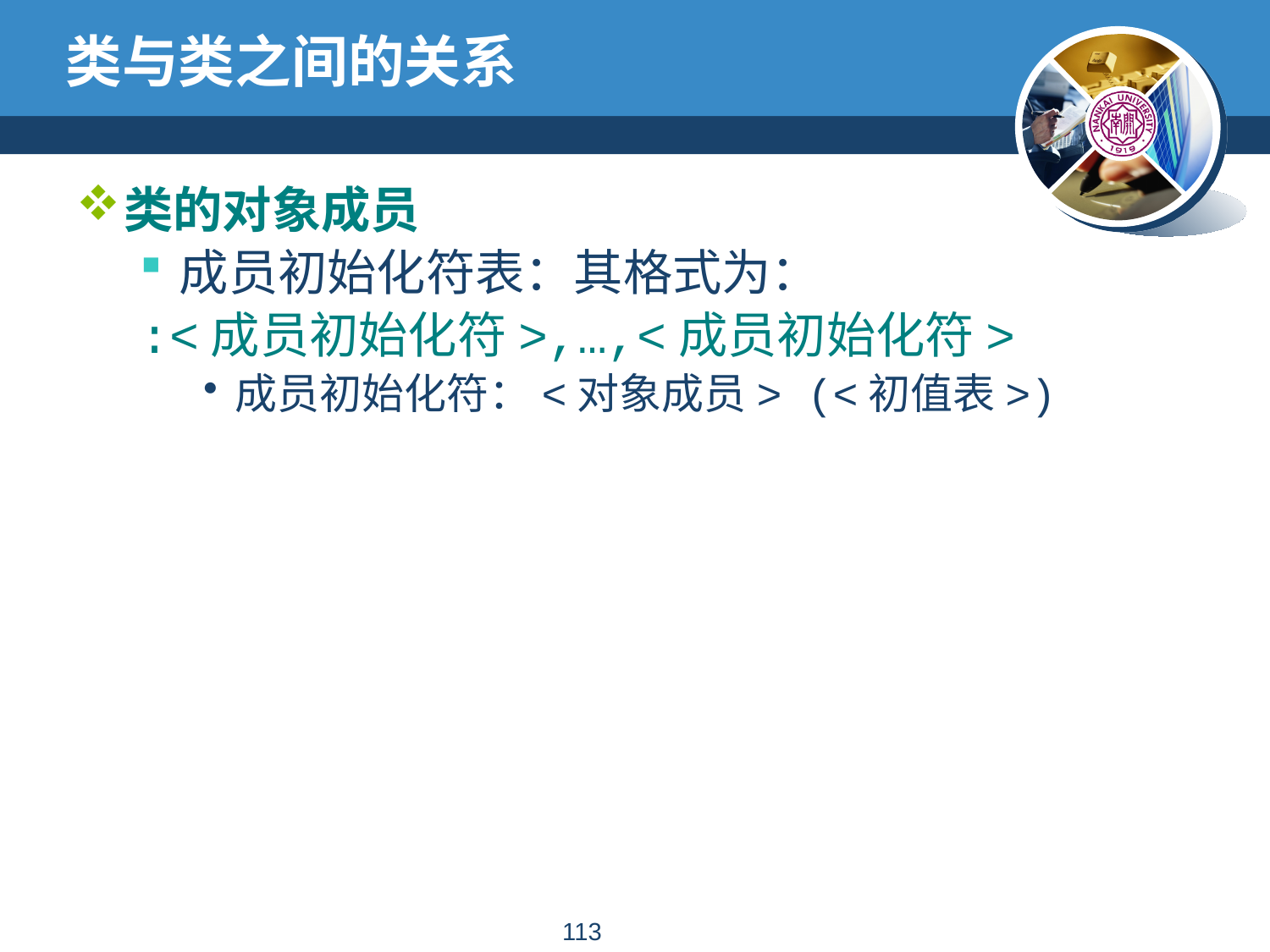

# 类与类之间的关系
类的对象成员
成员初始化符表：其格式为：
:<成员初始化符>,…,<成员初始化符>
成员初始化符：<对象成员> (<初值表>)
113